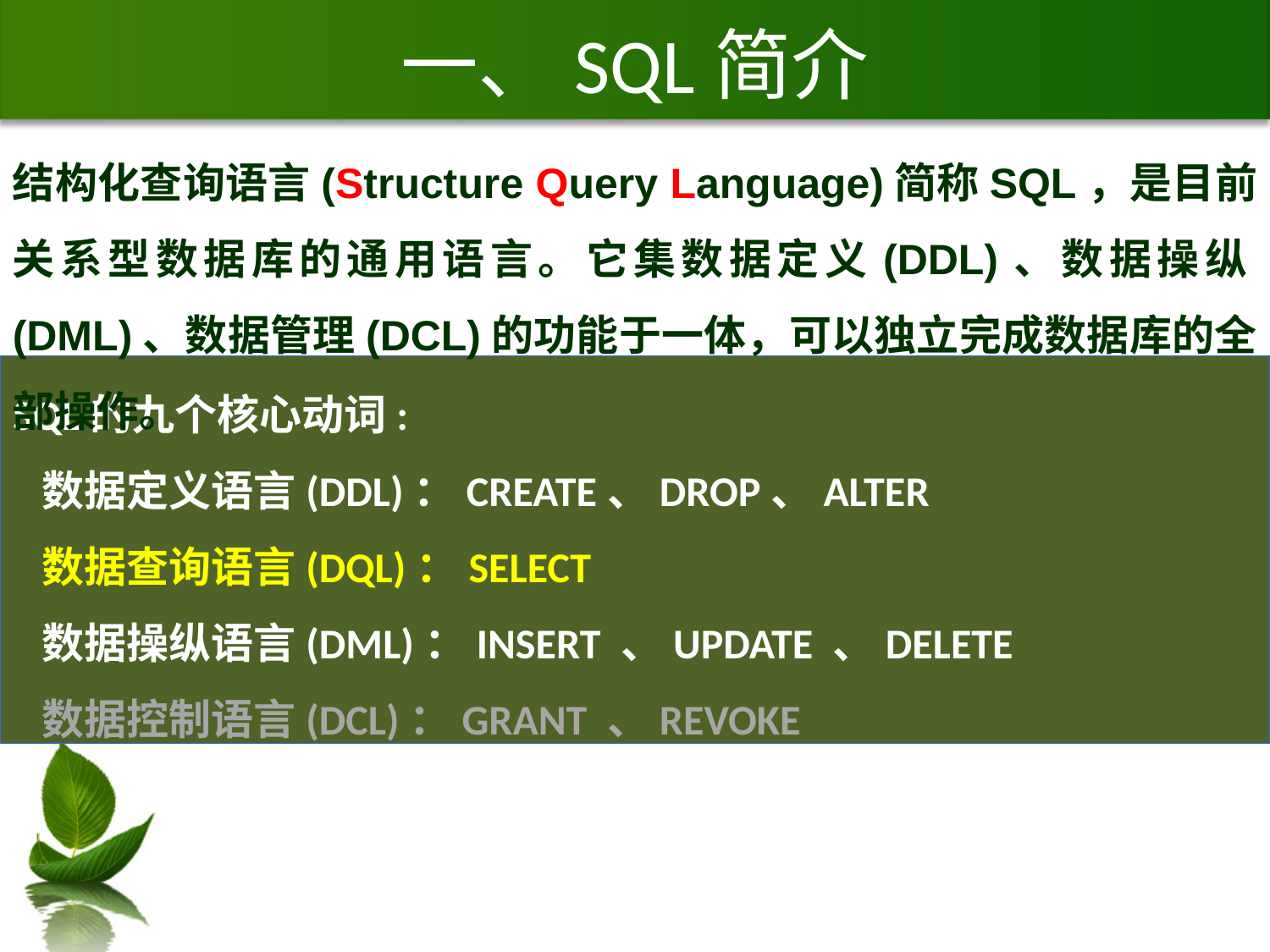

# 一、SQL简介
结构化查询语言(Structure Query Language)简称SQL，是目前关系型数据库的通用语言。它集数据定义(DDL)、数据操纵(DML)、数据管理(DCL)的功能于一体，可以独立完成数据库的全部操作。
SQL的九个核心动词:
  数据定义语言(DDL)：CREATE、DROP、ALTER
  数据查询语言(DQL)：SELECT
  数据操纵语言(DML)：INSERT 、UPDATE 、DELETE
  数据控制语言(DCL)：GRANT 、REVOKE